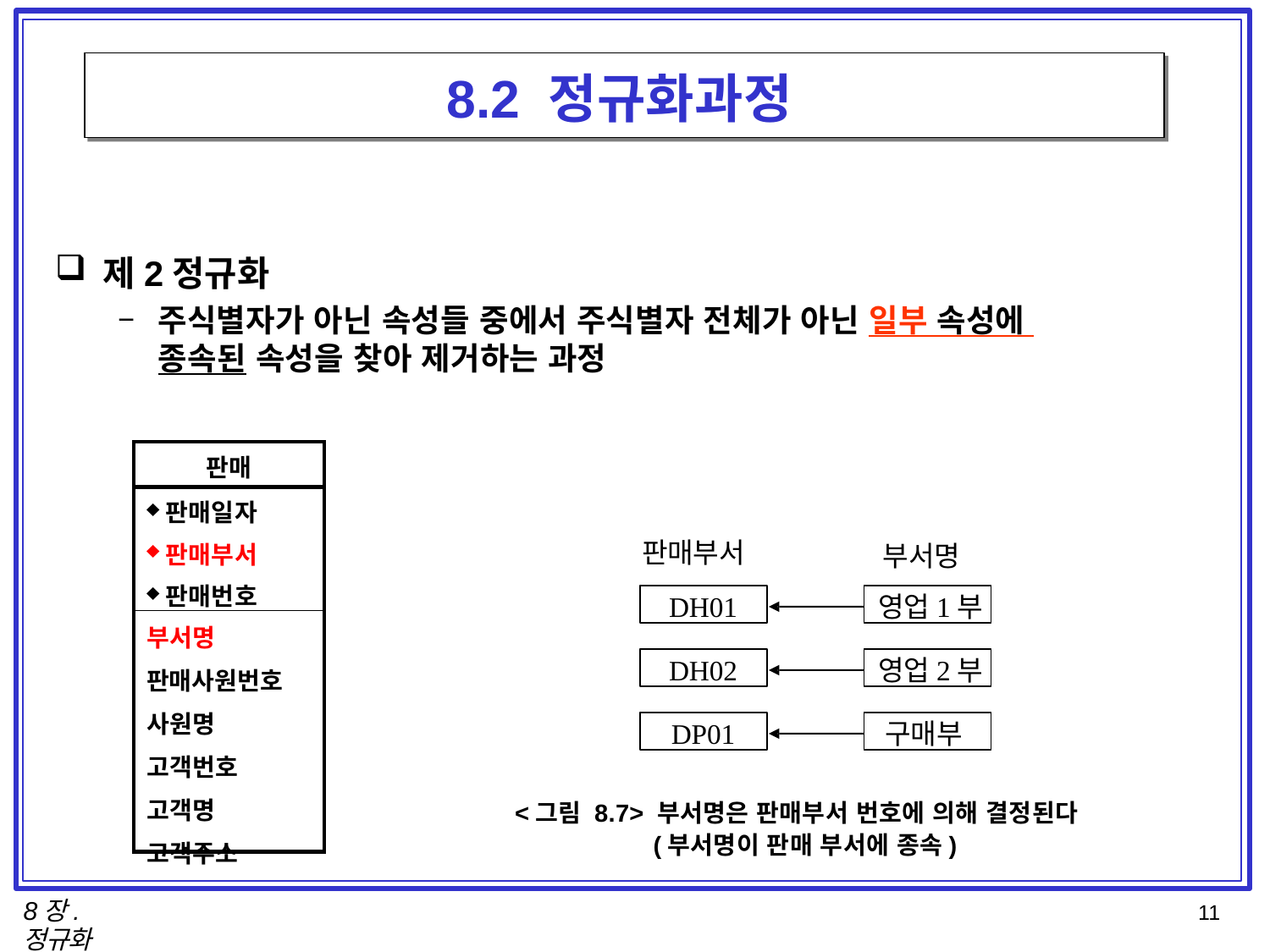

# 8.2 정규화과정
제2정규화
–	주식별자가 아닌 속성들 중에서 주식별자 전체가 아닌 일부 속성에  종속된 속성을 찾아 제거하는 과정
| 판매 |
| --- |
| 판매일자 판매부서 판매번호 |
| 부서명 판매사원번호 사원명 고객번호 고객명 고객주소 |
판매부서
부서명
DH01
영업1부

DH02
영업2부

DP01
구매부

<그림 8.7> 부서명은 판매부서 번호에 의해 결정된다
(부서명이 판매 부서에 종속)
8장. 정규화
11